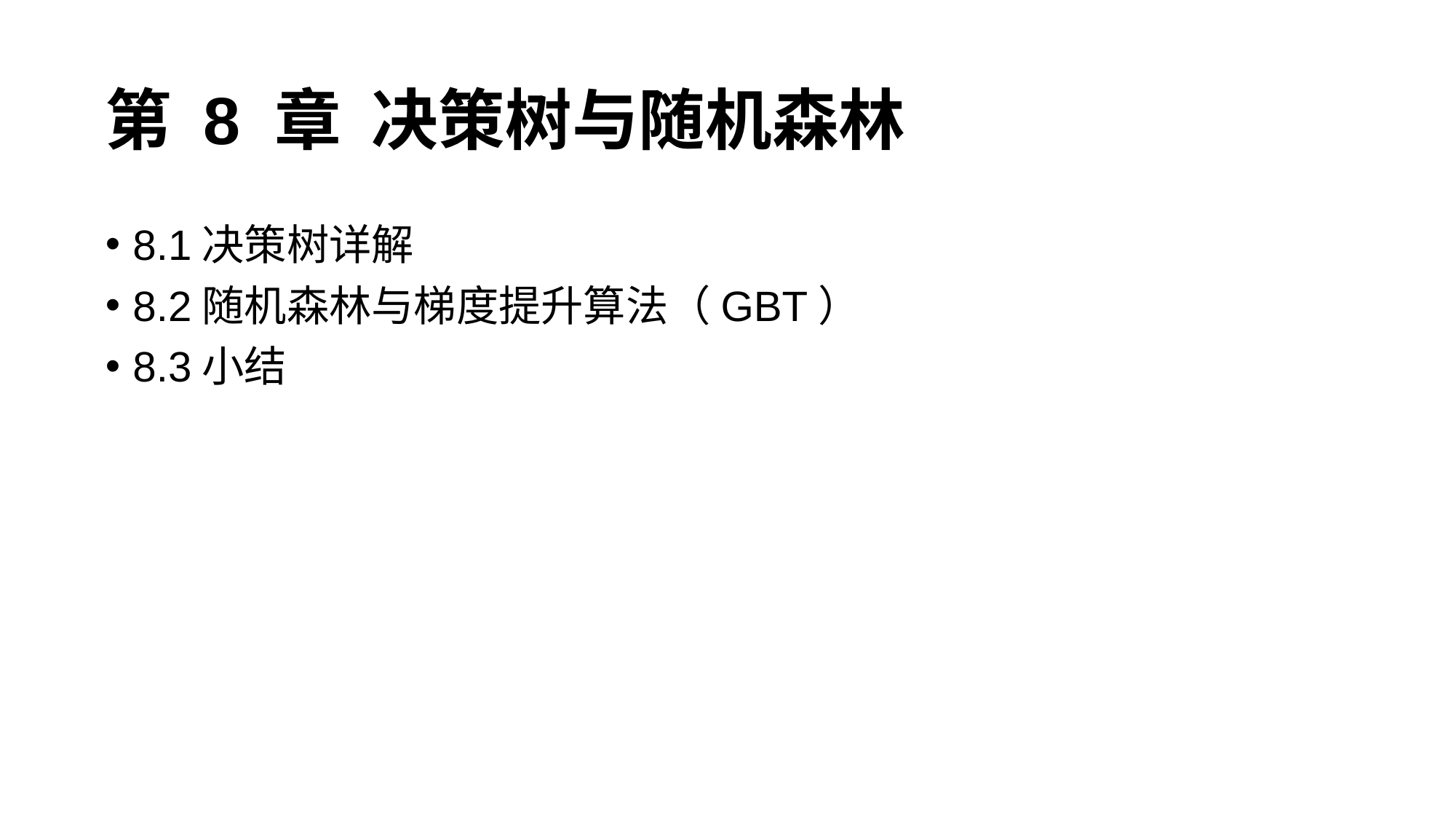

# 第 8 章  决策树与随机森林
8.1决策树详解
8.2随机森林与梯度提升算法（GBT）
8.3小结